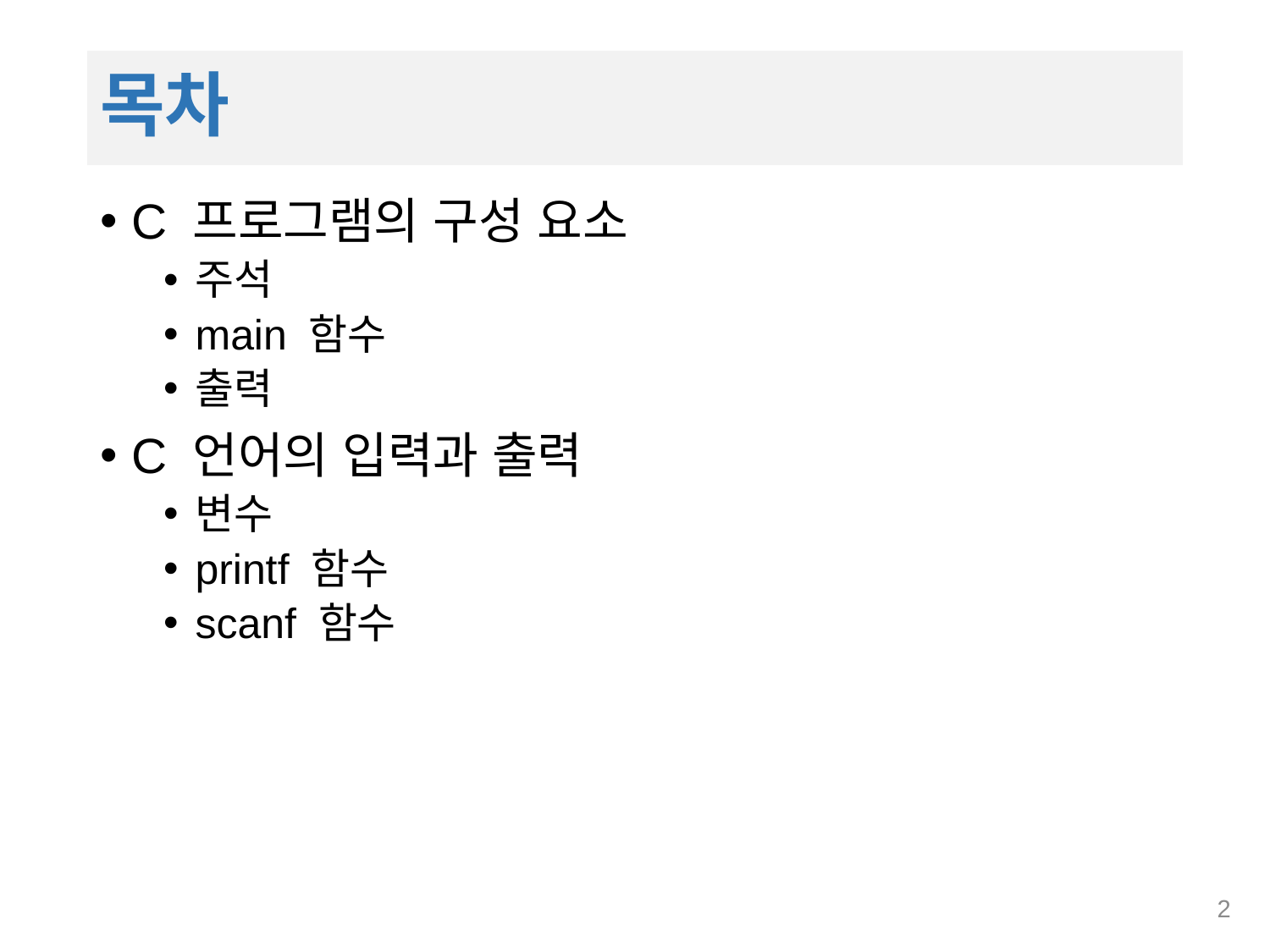

# 목차
C 프로그램의 구성 요소
주석
main 함수
출력
C 언어의 입력과 출력
변수
printf 함수
scanf 함수
2